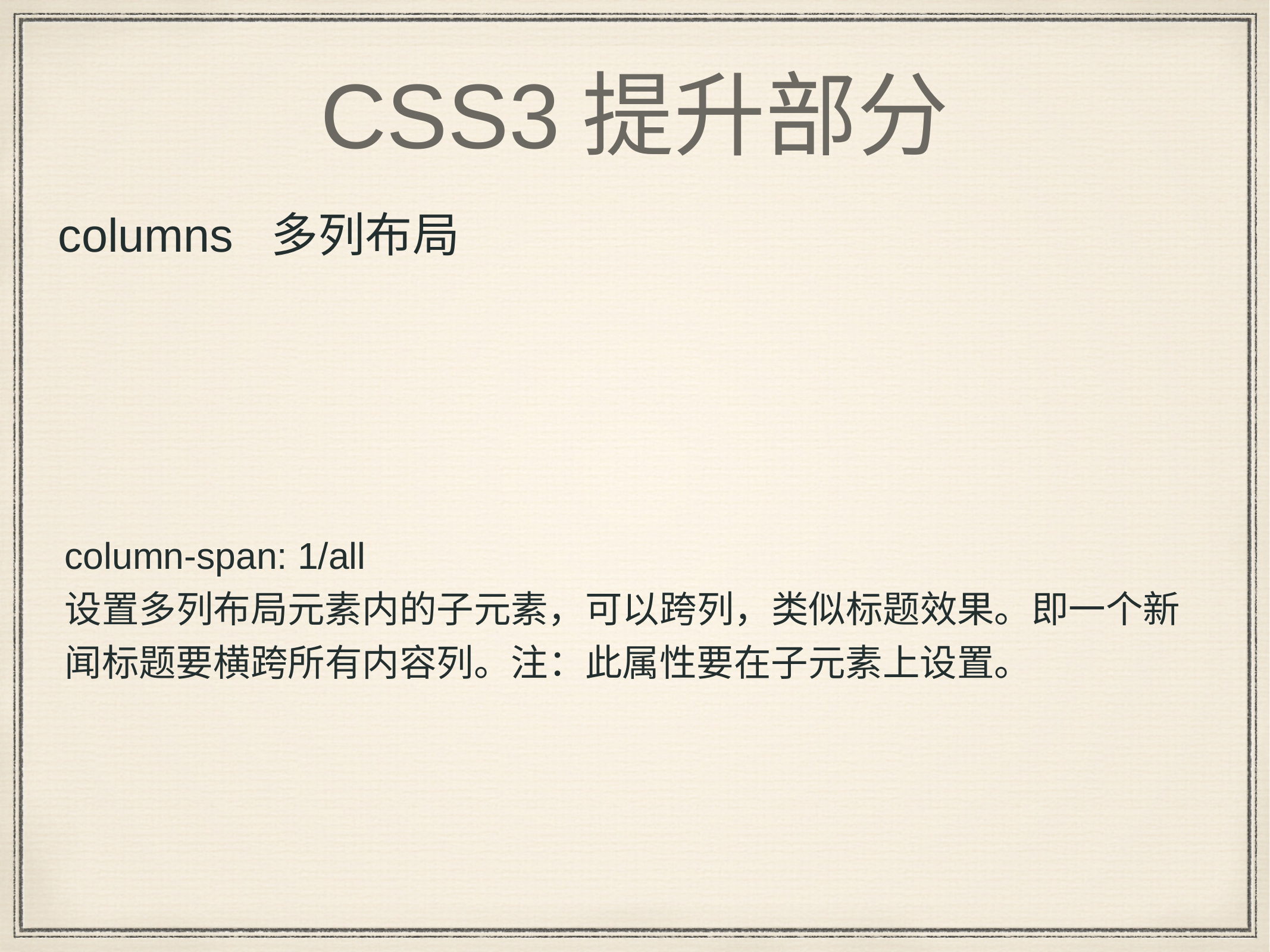

# CSS3提升部分
columns  多列布局

column-span: 1/all
设置多列布局元素内的子元素，可以跨列，类似标题效果。即一个新闻标题要横跨所有内容列。注：此属性要在子元素上设置。